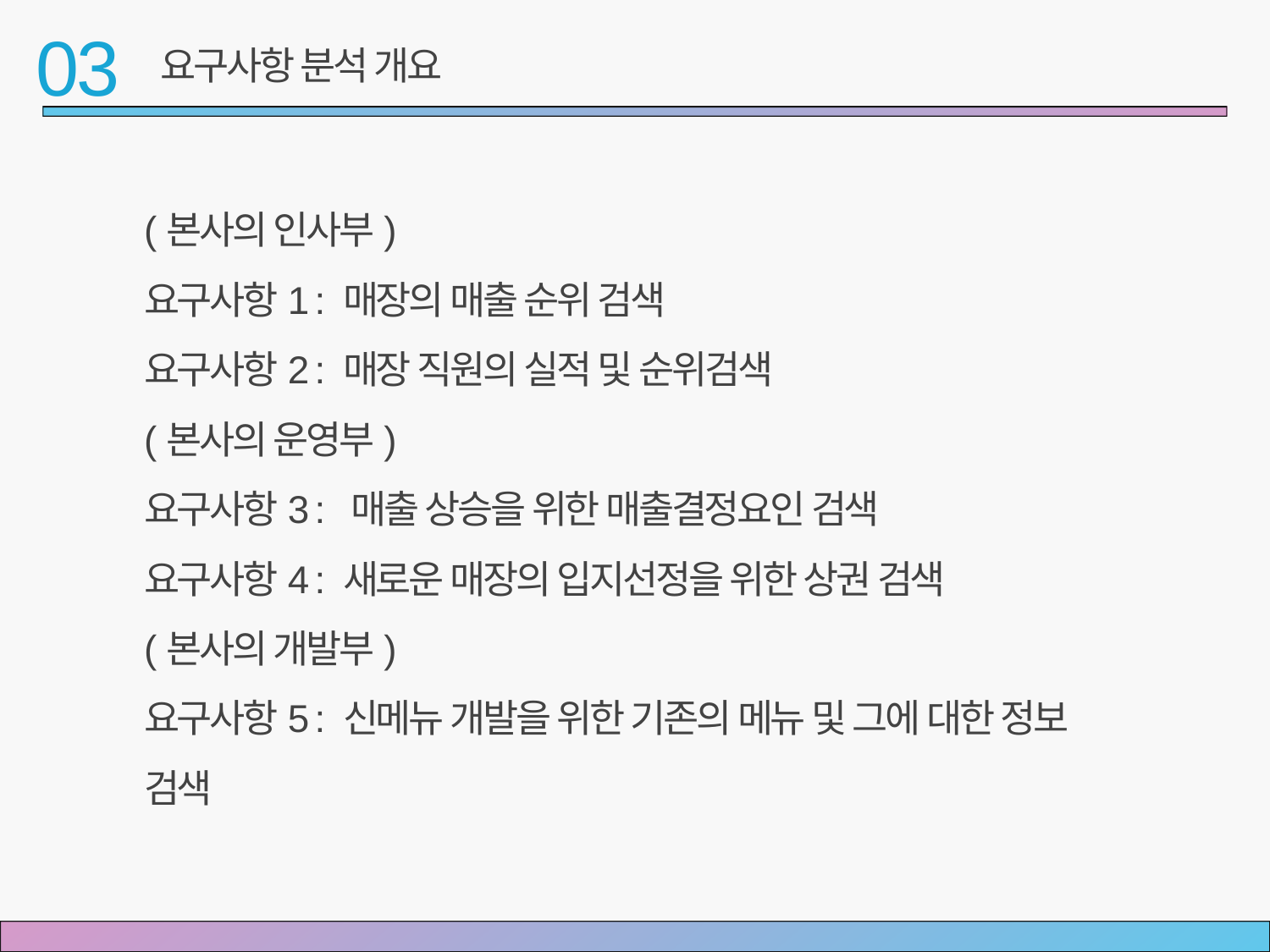

03
요구사항 분석 개요

(본사의 인사부)
요구사항1 : 매장의 매출 순위 검색
요구사항2 : 매장 직원의 실적 및 순위검색
(본사의 운영부)
요구사항3 :  매출 상승을 위한 매출결정요인 검색
요구사항4 : 새로운 매장의 입지선정을 위한 상권 검색
(본사의 개발부)
요구사항5 : 신메뉴 개발을 위한 기존의 메뉴 및 그에 대한 정보 검색